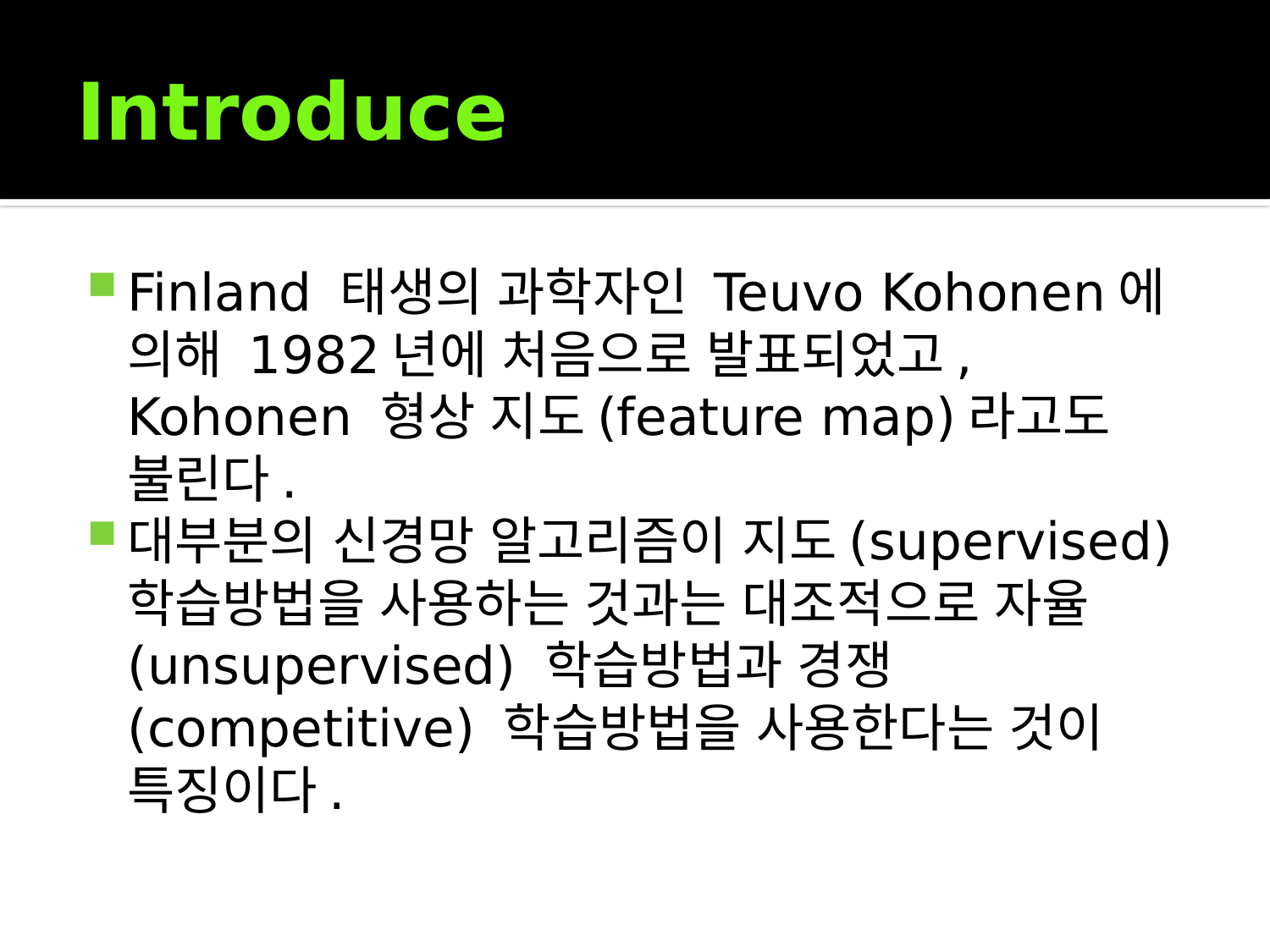

# Introduce
Finland 태생의 과학자인 Teuvo Kohonen에 의해 1982년에 처음으로 발표되었고, Kohonen 형상 지도(feature map)라고도 불린다.
대부분의 신경망 알고리즘이 지도(supervised) 학습방법을 사용하는 것과는 대조적으로 자율(unsupervised) 학습방법과 경쟁(competitive) 학습방법을 사용한다는 것이 특징이다.